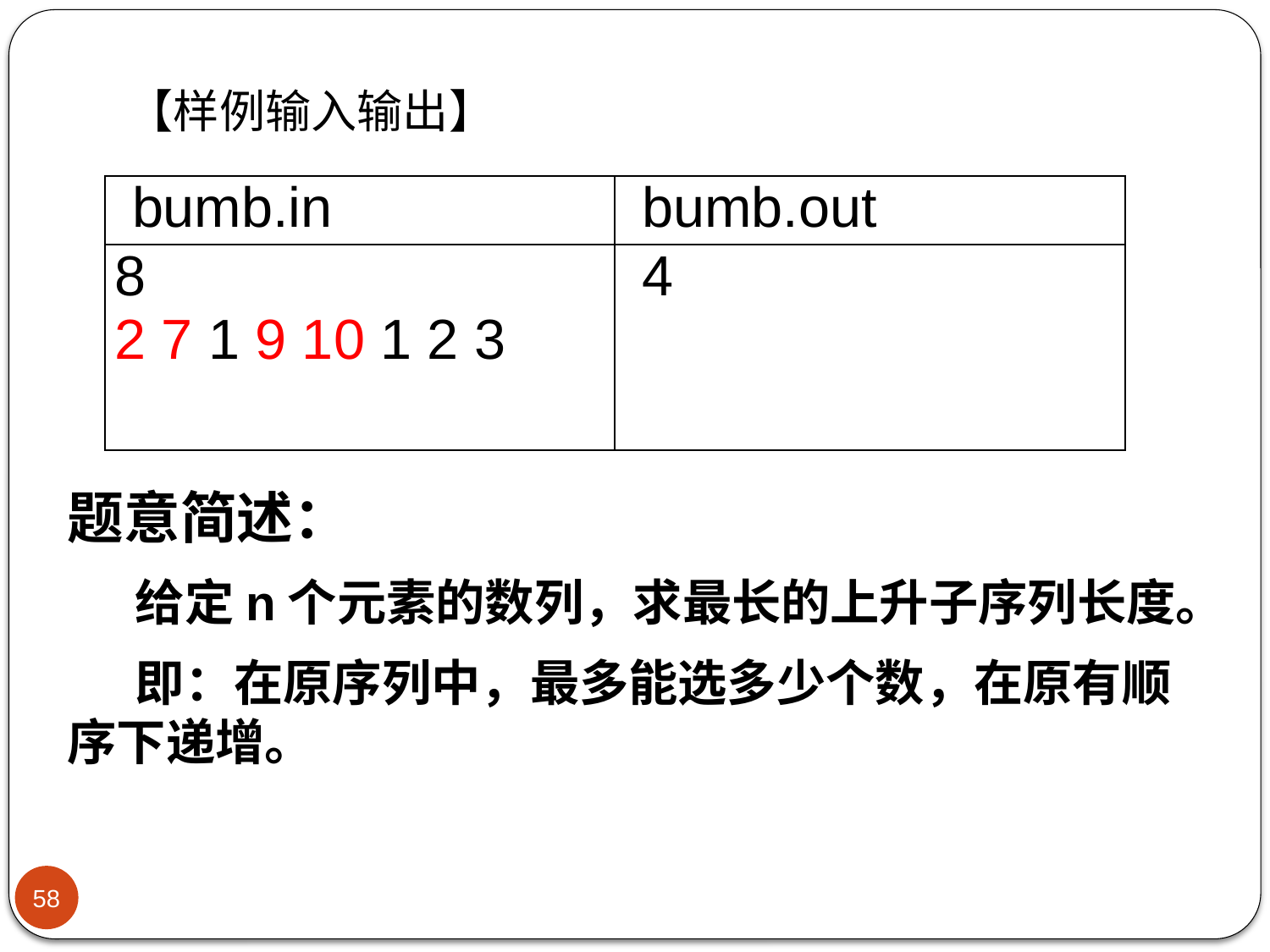

【样例输入输出】

| bumb.in | bumb.out |
| --- | --- |
| 8 2 7 1 9 10 1 2 3 | 4 |
题意简述：
     给定n个元素的数列，求最长的上升子序列长度。
     即：在原序列中，最多能选多少个数，在原有顺序下递增。
58